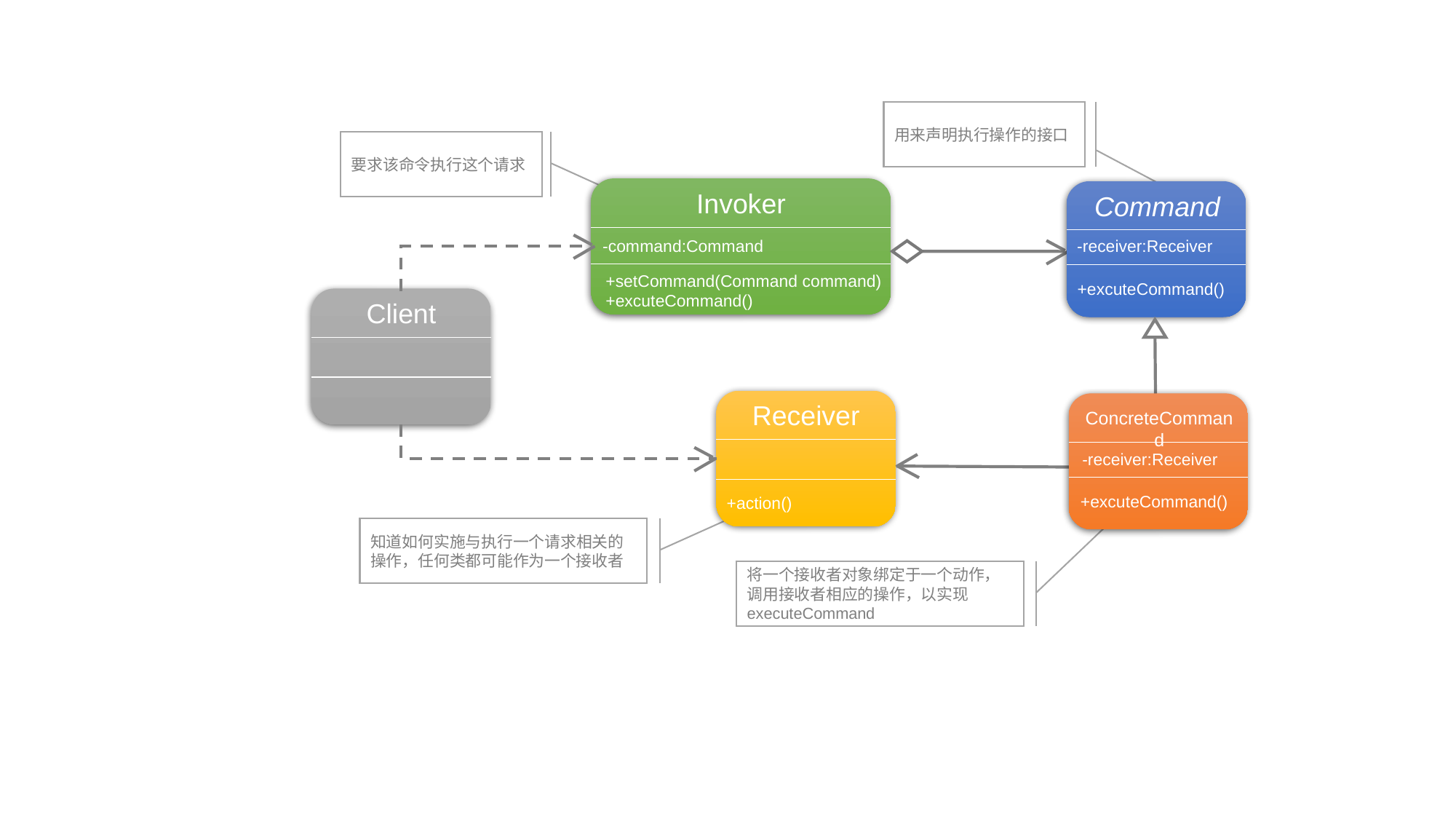

用来声明执行操作的接口
要求该命令执行这个请求

Invoker

Command
-receiver:Receiver
-command:Command

+setCommand(Command command)
+excuteCommand()
+excuteCommand()

Client

Receiver

ConcreteCommand
-receiver:Receiver
+excuteCommand()
+action()
知道如何实施与执行一个请求相关的操作，任何类都可能作为一个接收者
将一个接收者对象绑定于一个动作，调用接收者相应的操作，以实现executeCommand